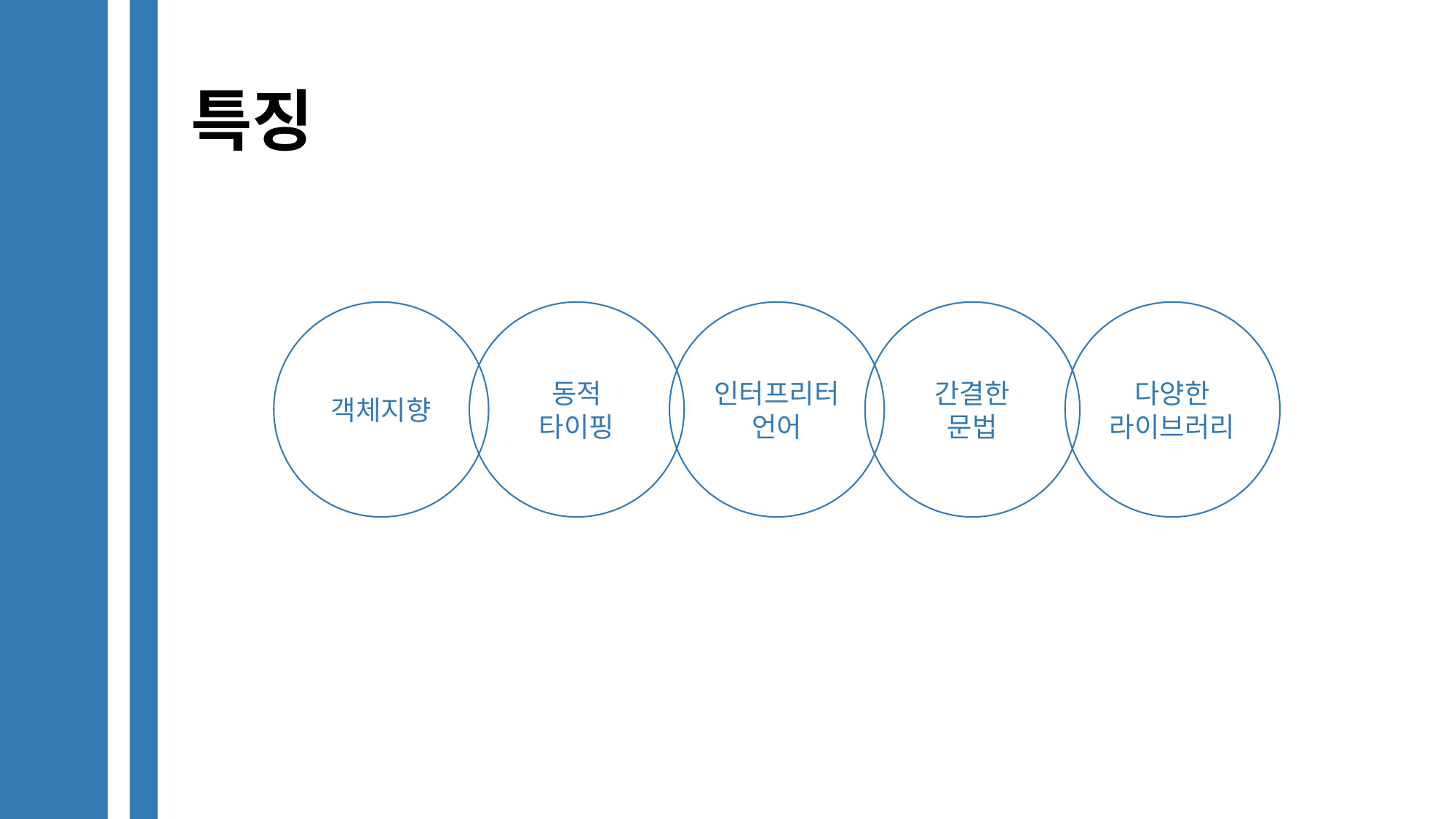

# 특징
객체지향
동적
타이핑
인터프리터
언어
간결한
문법
다양한
라이브러리